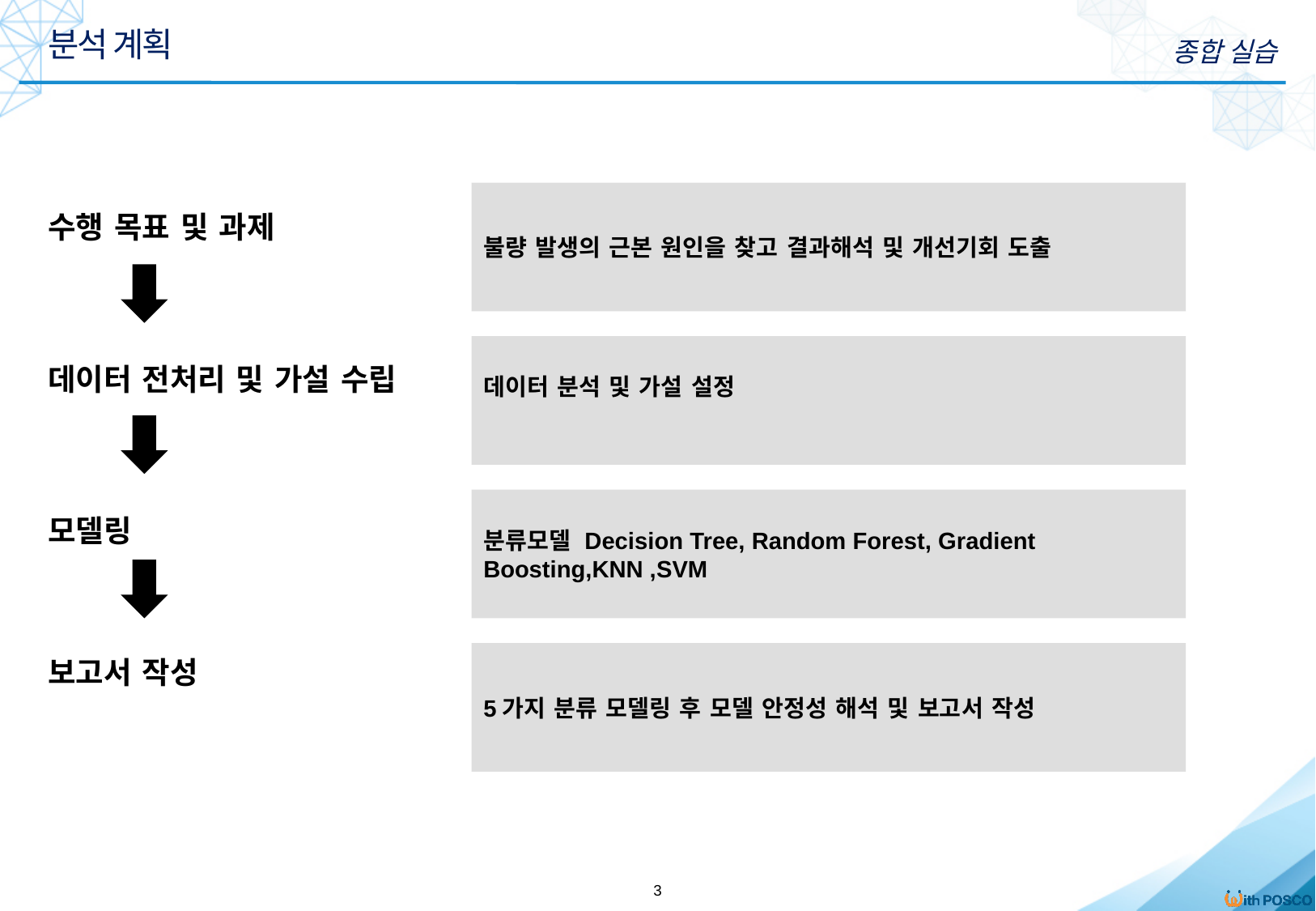

분석 계획
종합 실습
불량 발생의 근본 원인을 찾고 결과해석 및 개선기회 도출
수행 목표 및 과제

데이터 분석 및 가설 설정

데이터 전처리 및 가설 수립

분류모델 Decision Tree, Random Forest, Gradient Boosting,KNN ,SVM
모델링

5가지 분류 모델링 후 모델 안정성 해석 및 보고서 작성
보고서 작성